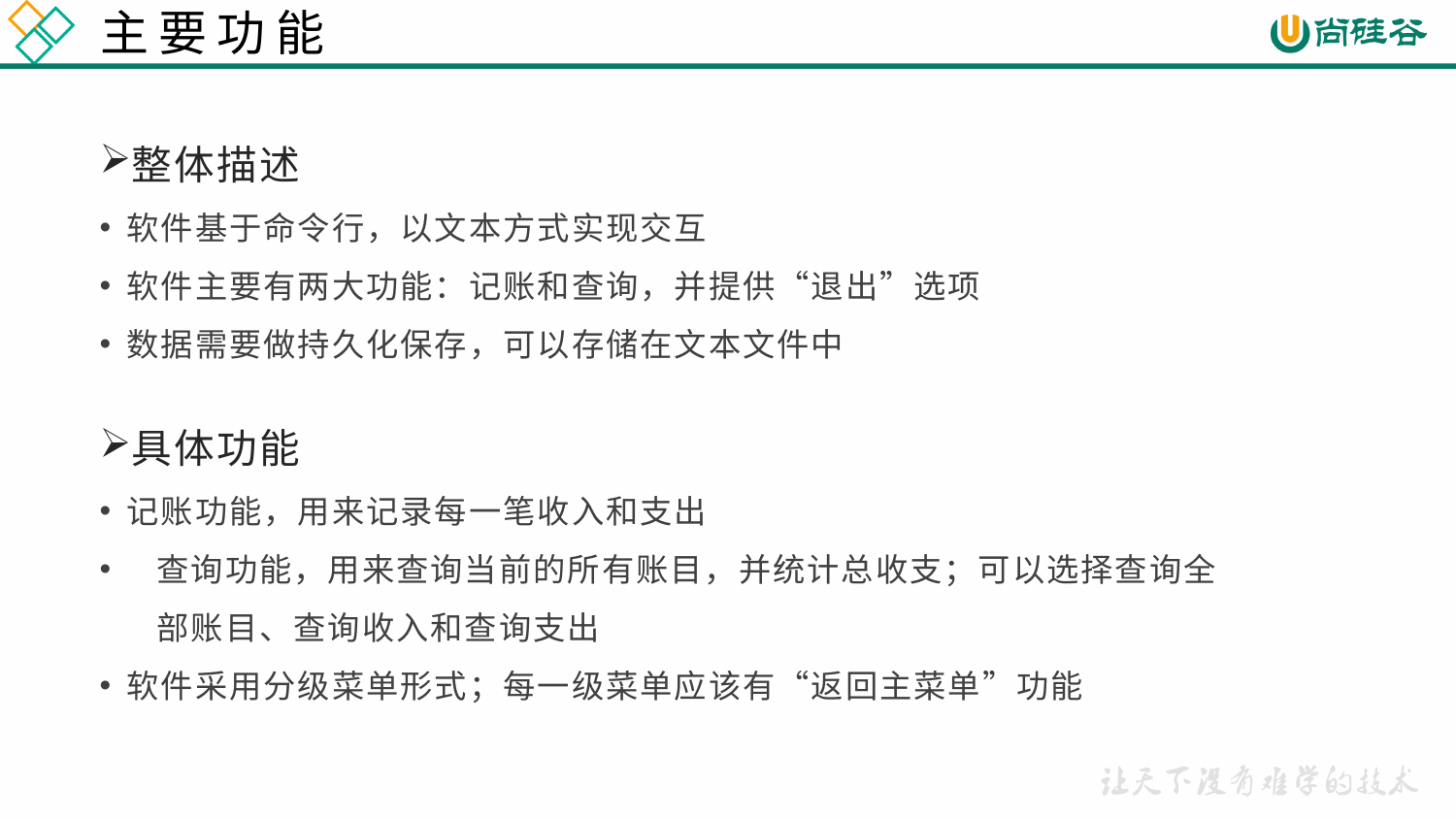

# 主要功能
整体描述
软件基于命令行，以文本方式实现交互
软件主要有两大功能：记账和查询，并提供“退出”选项
数据需要做持久化保存，可以存储在文本文件中
具体功能
记账功能，用来记录每一笔收入和支出
查询功能，用来查询当前的所有账目，并统计总收支；可以选择查询全部账目、查询收入和查询支出
软件采用分级菜单形式；每一级菜单应该有“返回主菜单”功能